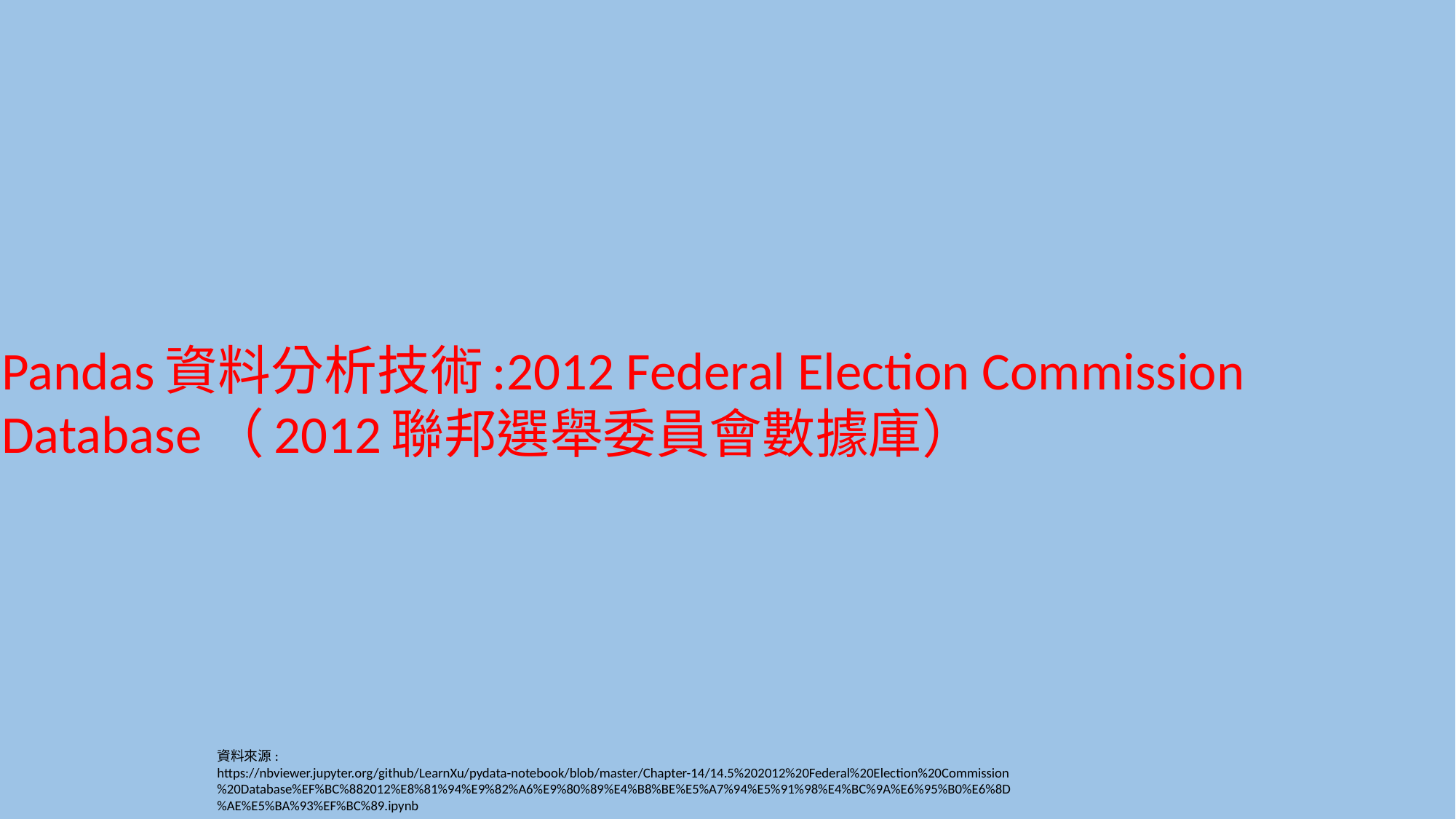

# Pandas資料分析技術:2012 Federal Election Commission Database（2012聯邦選舉委員會數據庫）
資料來源:
https://nbviewer.jupyter.org/github/LearnXu/pydata-notebook/blob/master/Chapter-14/14.5%202012%20Federal%20Election%20Commission%20Database%EF%BC%882012%E8%81%94%E9%82%A6%E9%80%89%E4%B8%BE%E5%A7%94%E5%91%98%E4%BC%9A%E6%95%B0%E6%8D%AE%E5%BA%93%EF%BC%89.ipynb